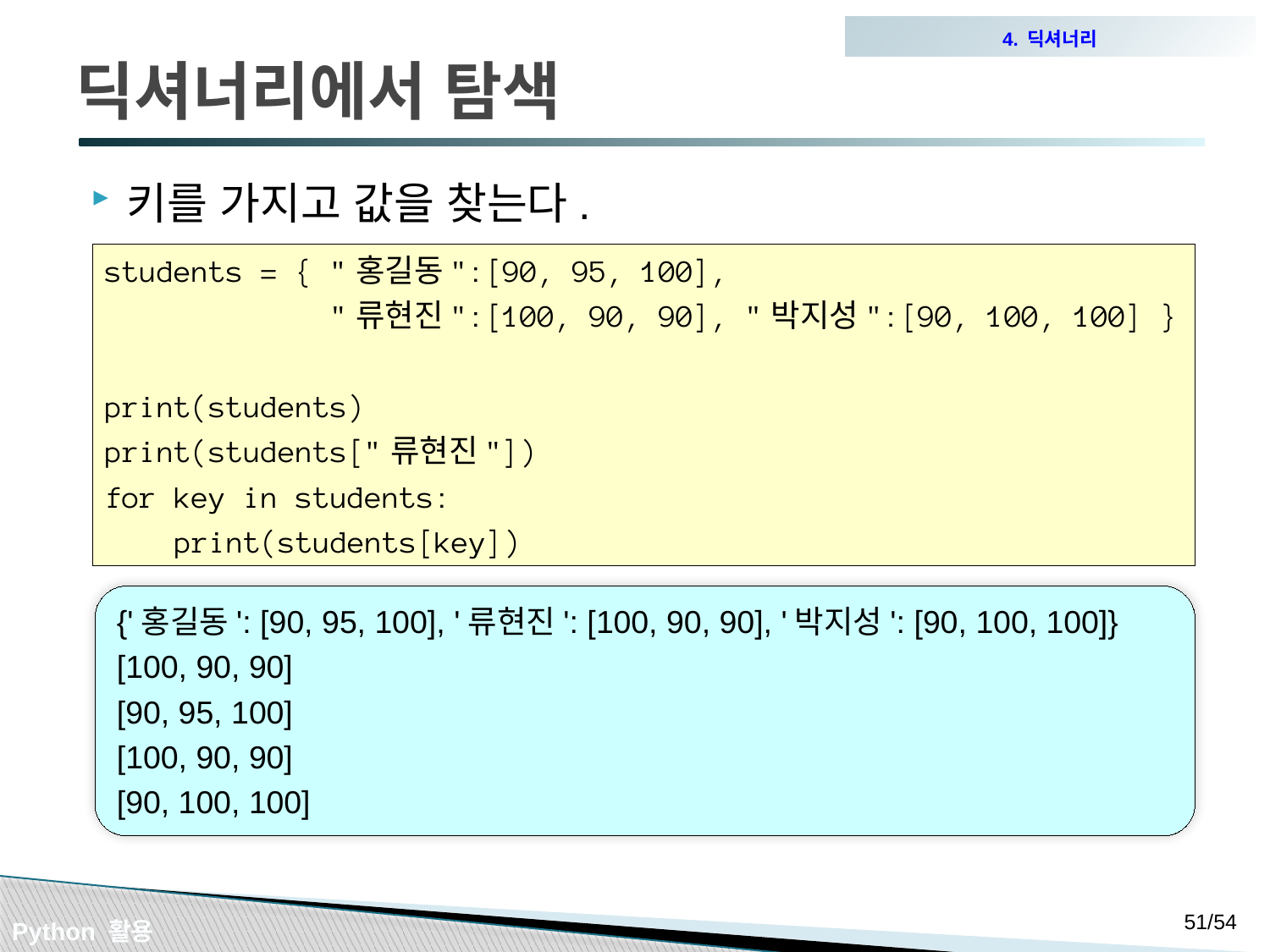

4. 딕셔너리
# 딕셔너리에서 탐색
키를 가지고 값을 찾는다.
students = { "홍길동":[90, 95, 100],
             "류현진":[100, 90, 90], "박지성":[90, 100, 100] }

print(students)
print(students["류현진"])
for key in students:
    print(students[key])
{'홍길동': [90, 95, 100], '류현진': [100, 90, 90], '박지성': [90, 100, 100]}
[100, 90, 90]
[90, 95, 100]
[100, 90, 90]
[90, 100, 100]
51